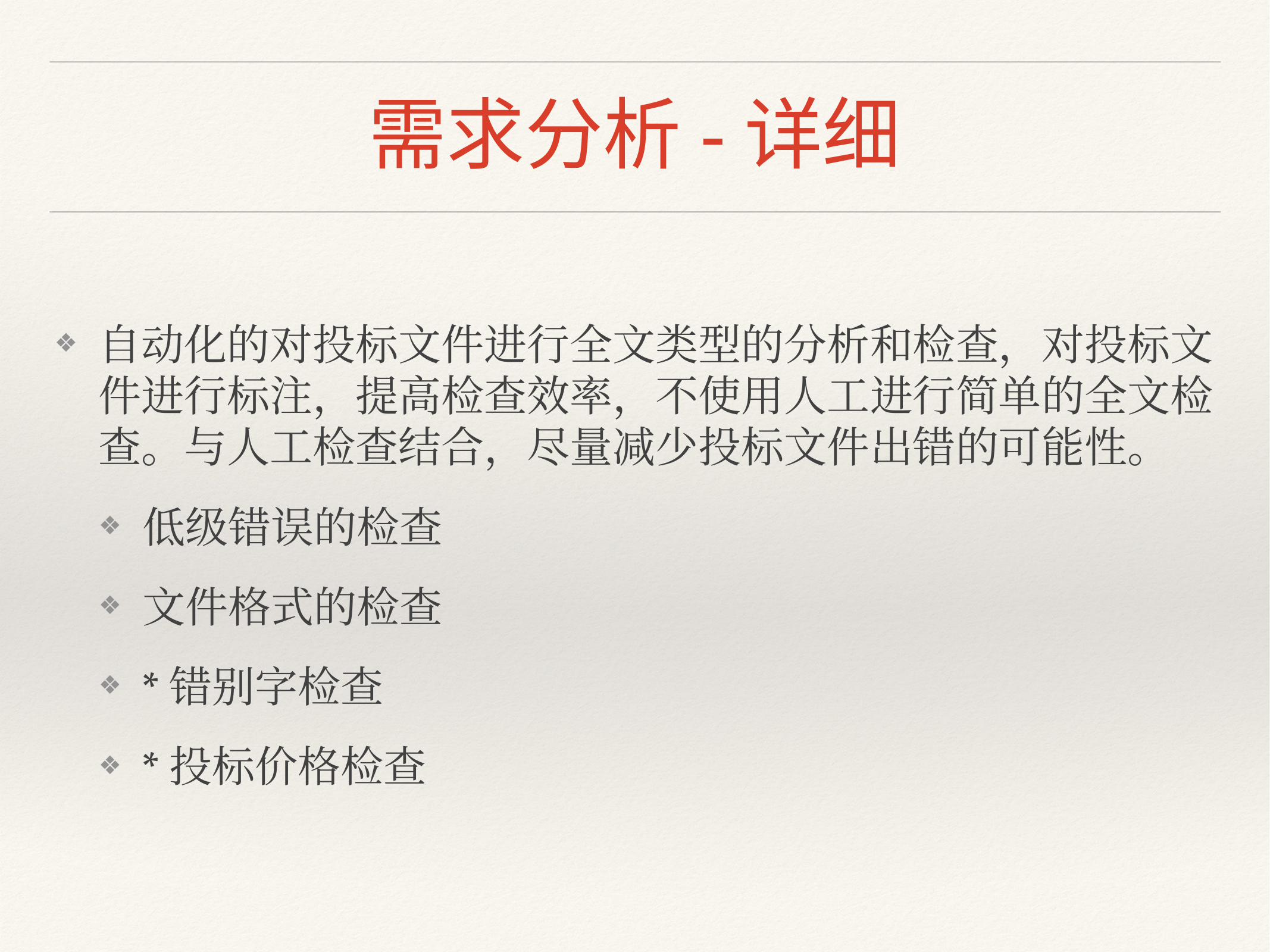

# 需求分析-详细
自动化的对投标文件进行全文类型的分析和检查，对投标文件进行标注，提高检查效率，不使用人工进行简单的全文检查。与人工检查结合，尽量减少投标文件出错的可能性。
低级错误的检查
文件格式的检查
*错别字检查
*投标价格检查